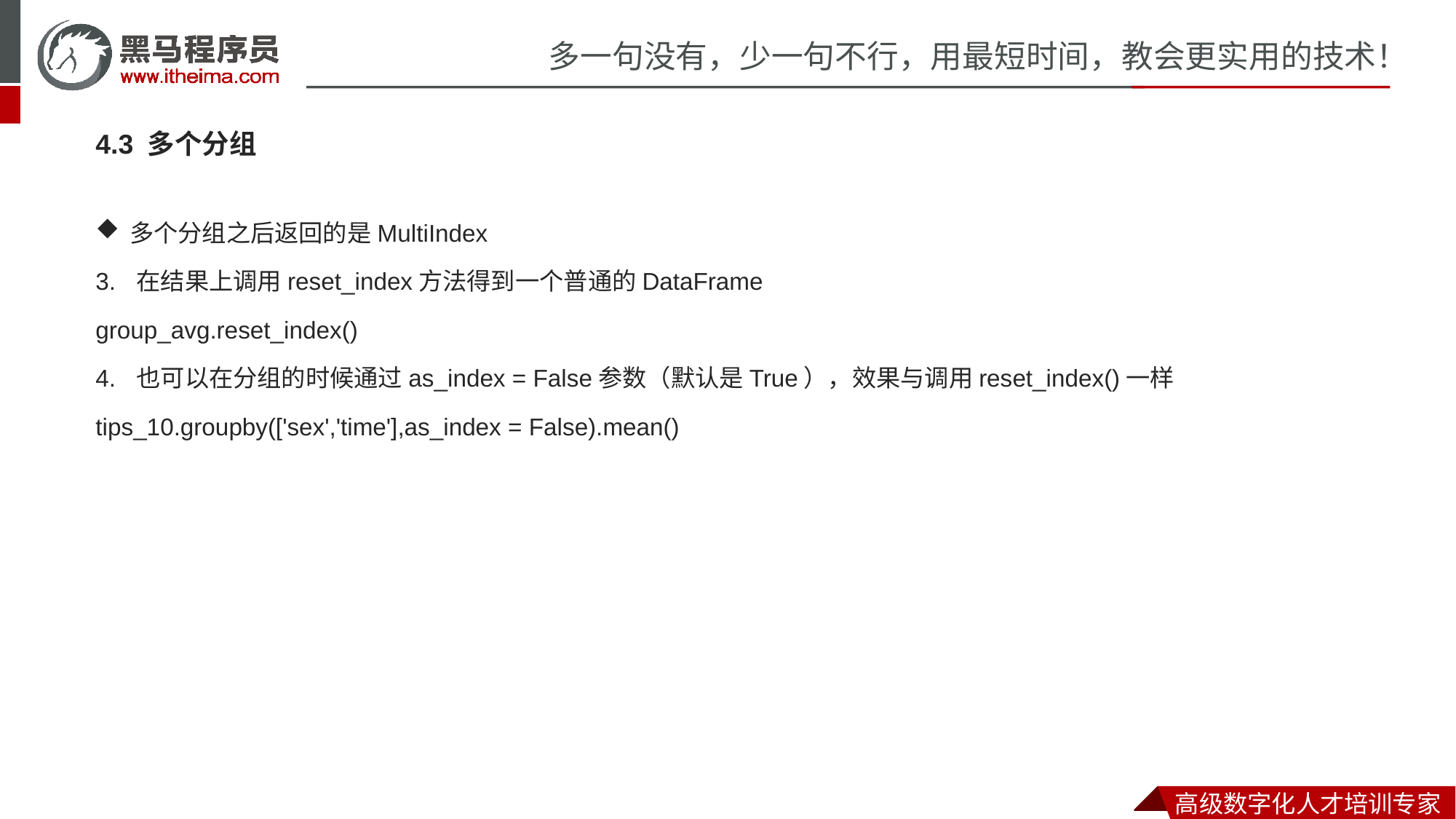

4.3 多个分组
多个分组之后返回的是MultiIndex
在结果上调用reset_index方法得到一个普通的DataFrame
group_avg.reset_index()
也可以在分组的时候通过as_index = False参数（默认是True），效果与调用reset_index()一样
tips_10.groupby(['sex','time'],as_index = False).mean()